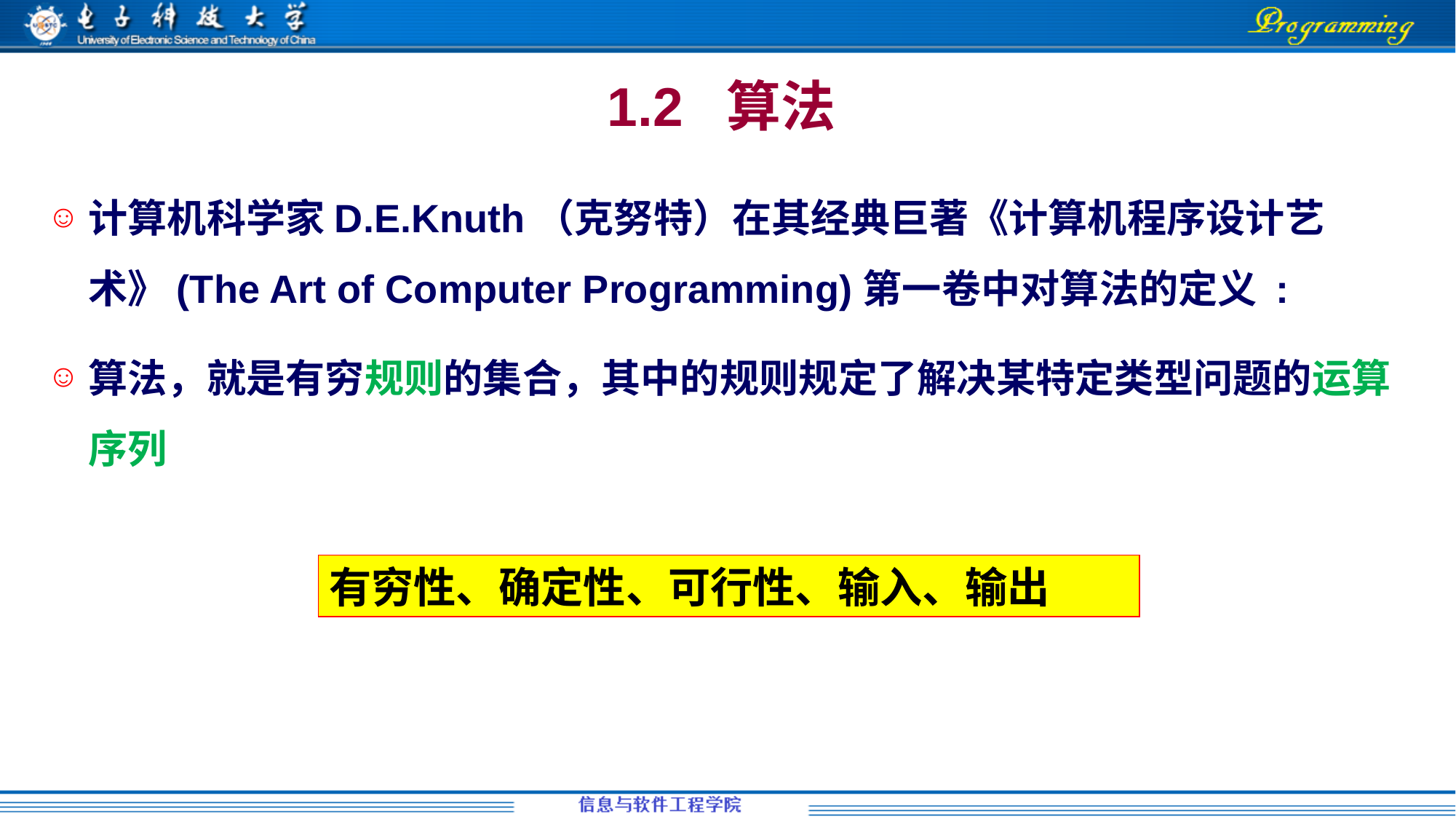

# 1.2  算法
计算机科学家D.E.Knuth（克努特）在其经典巨著《计算机程序设计艺术》(The Art of Computer Programming)第一卷中对算法的定义 :
算法，就是有穷规则的集合，其中的规则规定了解决某特定类型问题的运算序列
有穷性、确定性、可行性、输入、输出